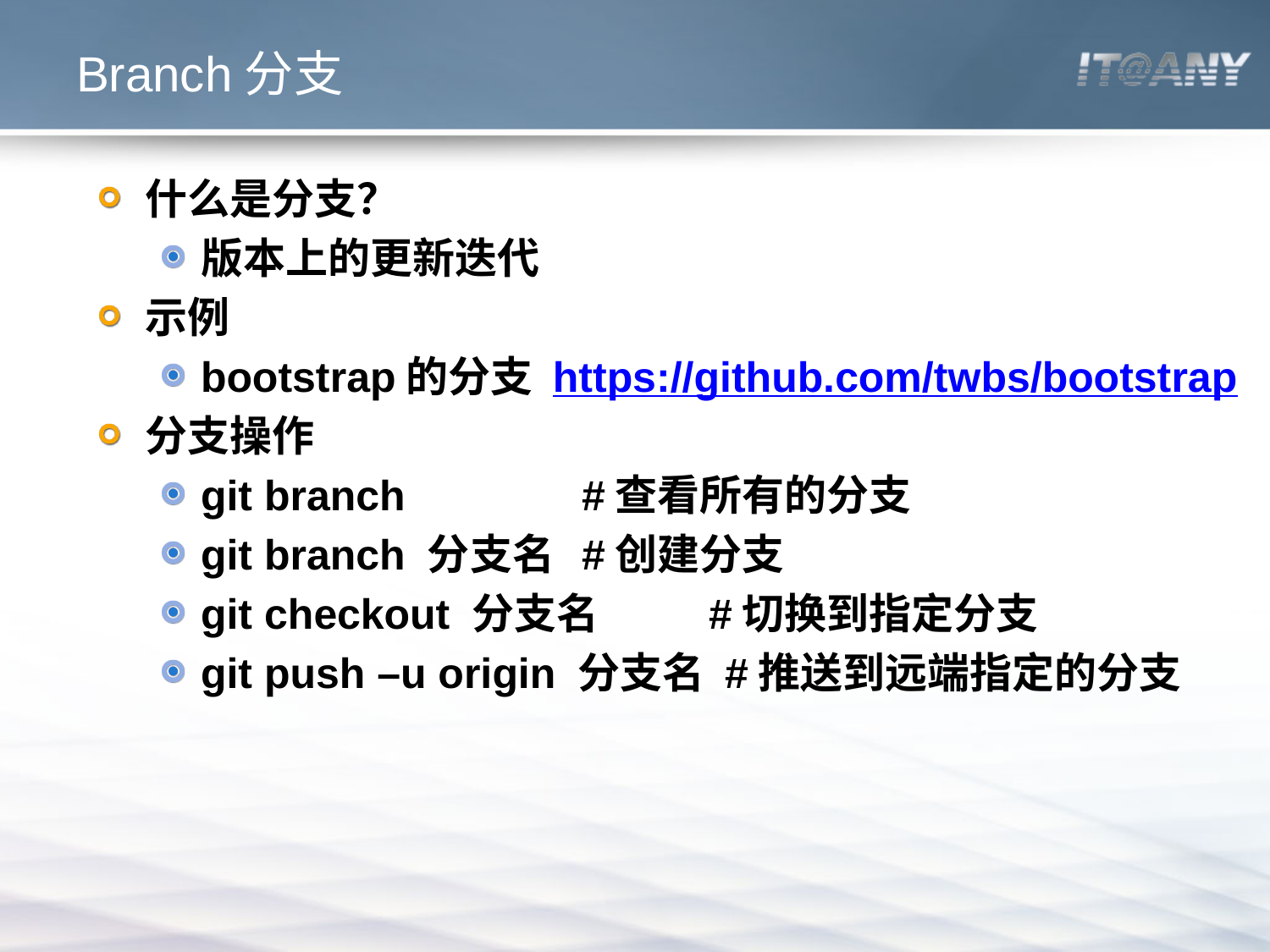

# Branch分支
什么是分支？
版本上的更新迭代
示例
bootstrap的分支 https://github.com/twbs/bootstrap
分支操作
git branch		#查看所有的分支
git branch 分支名	#创建分支
git checkout 分支名	#切换到指定分支
git push –u origin 分支名 #推送到远端指定的分支